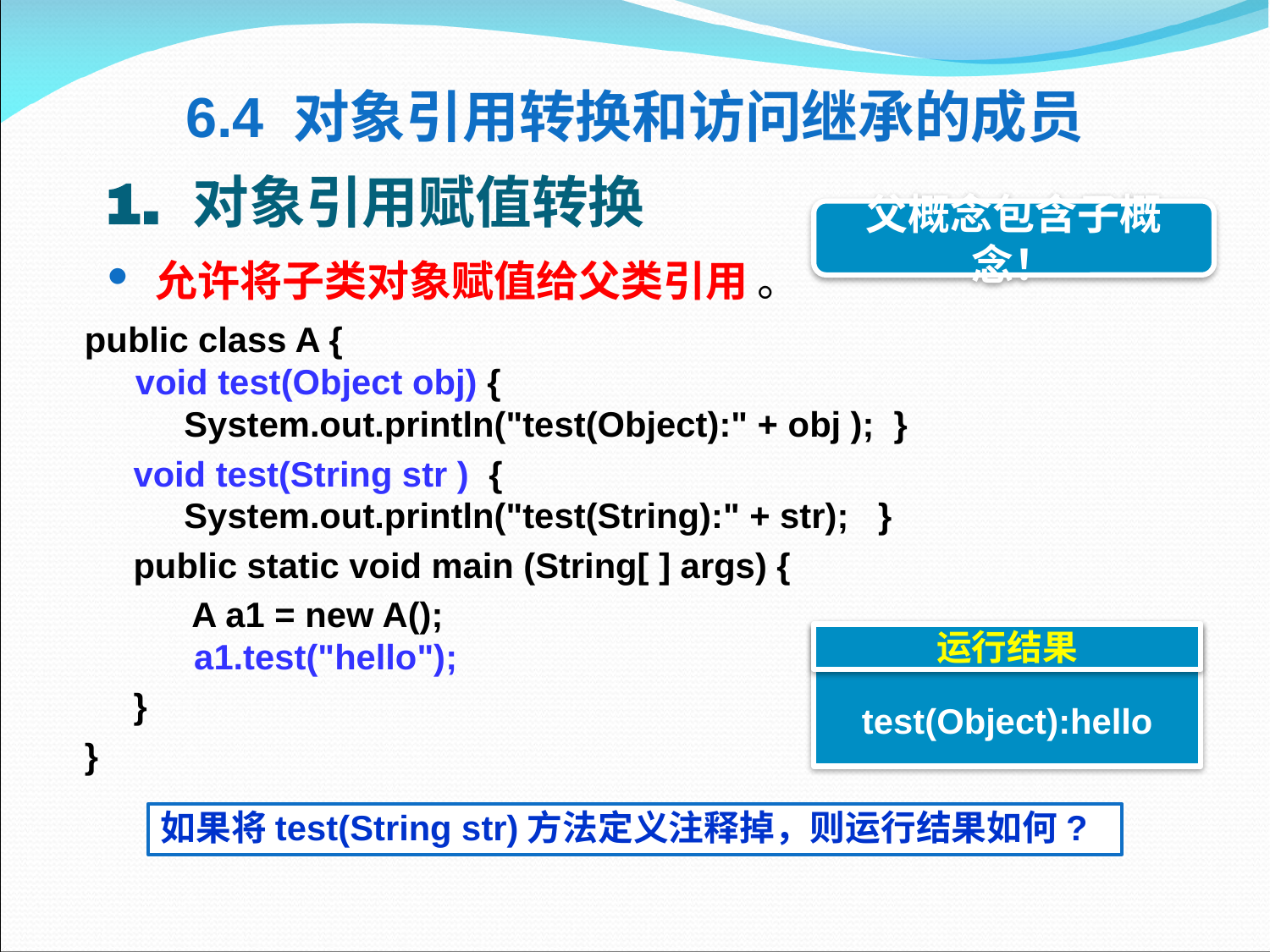

6.4 对象引用转换和访问继承的成员
# 1. 对象引用赋值转换
父概念包含子概念！
允许将子类对象赋值给父类引用 。
public class A {
  void test(Object obj) {
       System.out.println("test(Object):" + obj );  }
     void test(String str )  {
       System.out.println("test(String):" + str);   }
     public static void main (String[ ] args) {
           A a1 = new A();
        a1.test("hello");
     }
}

test(Object):hello
运行结果

test(String):hello
运行结果
如果将test(String str)方法定义注释掉，则运行结果如何?